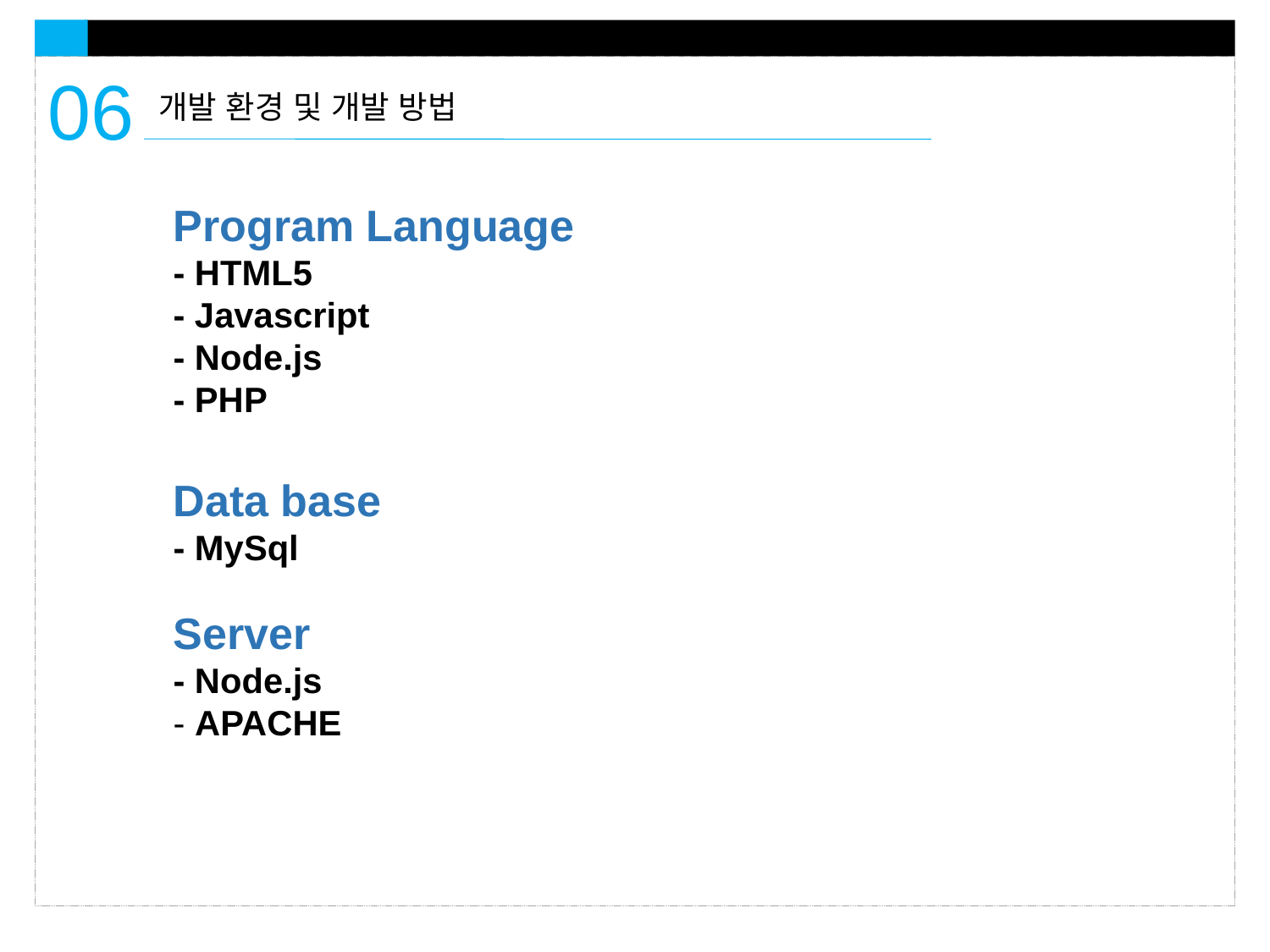

06

개발 환경 및 개발 방법

Program Language
- HTML5
- Javascript
- Node.js
- PHP

Data base
- MySql

Server
- Node.js
- APACHE